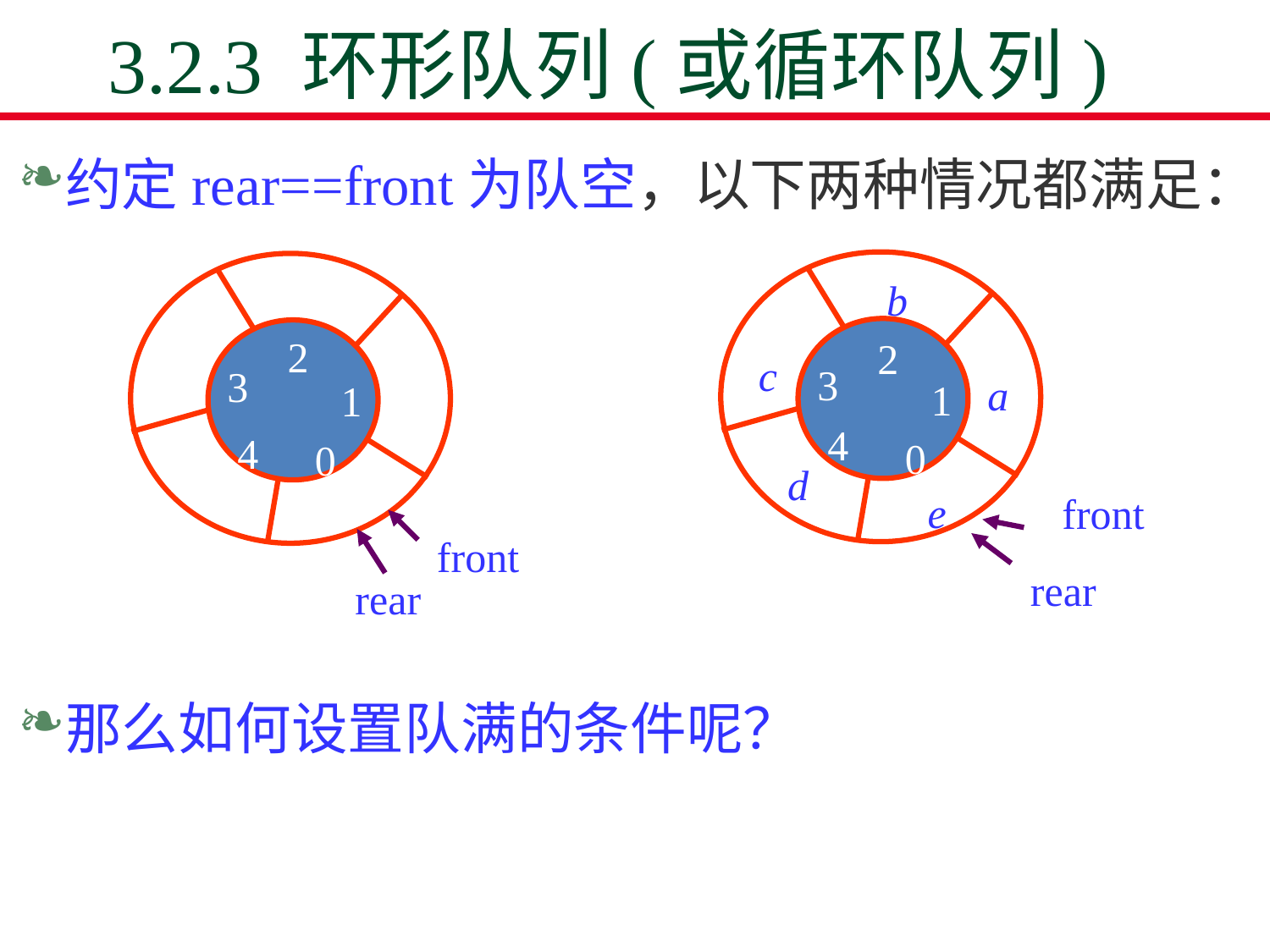

# 3.2.3 环形队列(或循环队列)
约定rear==front为队空，以下两种情况都满足：

b

2
c
3
a
1

4
0

front

rear

2
3
1

4
0

front

rear
d
e
那么如何设置队满的条件呢？